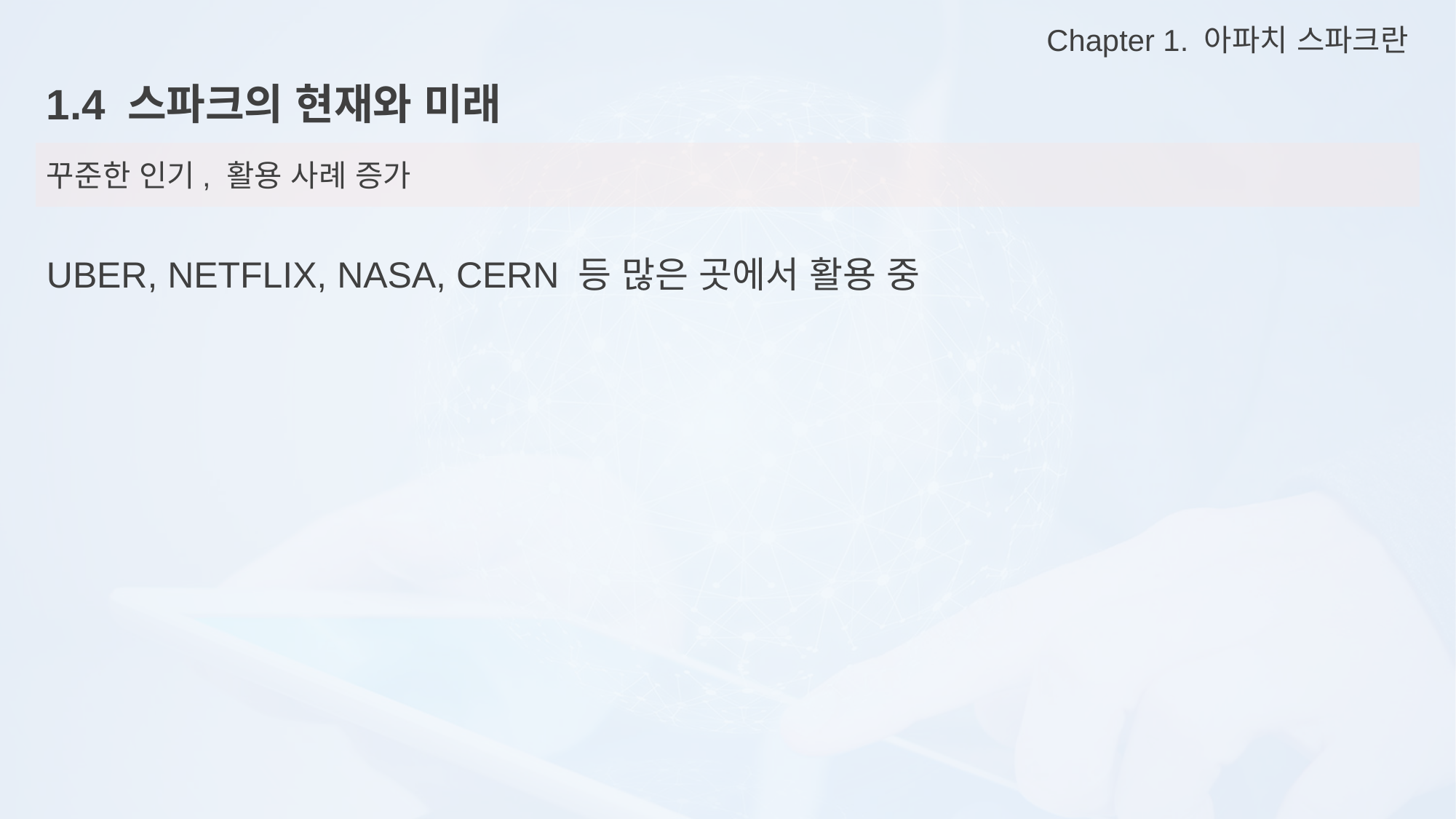

Chapter 1. 아파치 스파크란
1.4 스파크의 현재와 미래
꾸준한 인기, 활용 사례 증가
UBER, NETFLIX, NASA, CERN 등 많은 곳에서 활용 중